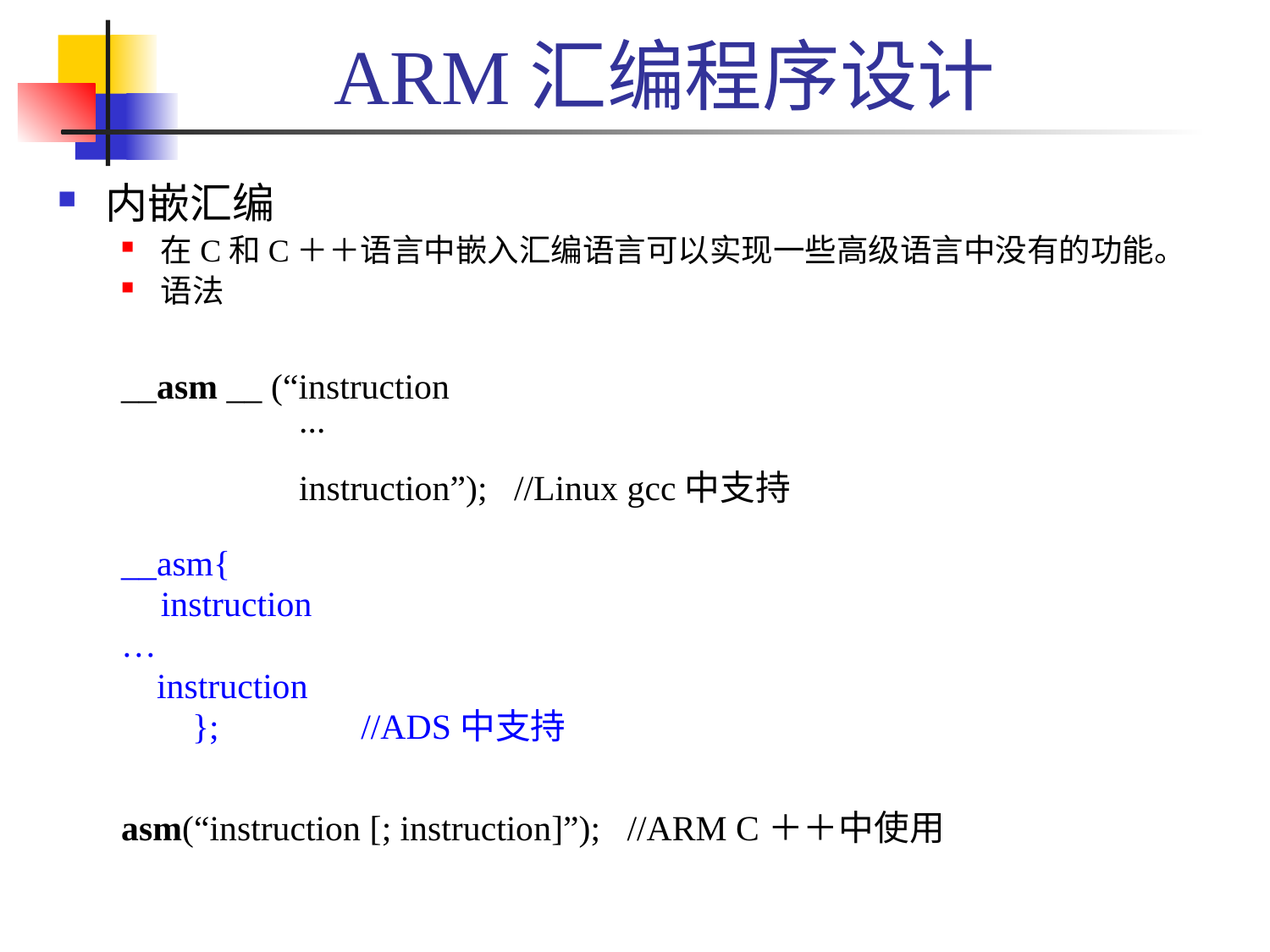

ARM汇编程序设计
内嵌汇编
在C和C＋＋语言中嵌入汇编语言可以实现一些高级语言中没有的功能。
语法

__asm __ (“instruction
                    ...

                    instruction”);   //Linux gcc中支持
__asm{
	instruction
…
    instruction
        };                //ADS中支持

asm(“instruction [; instruction]”);   //ARM C＋＋中使用